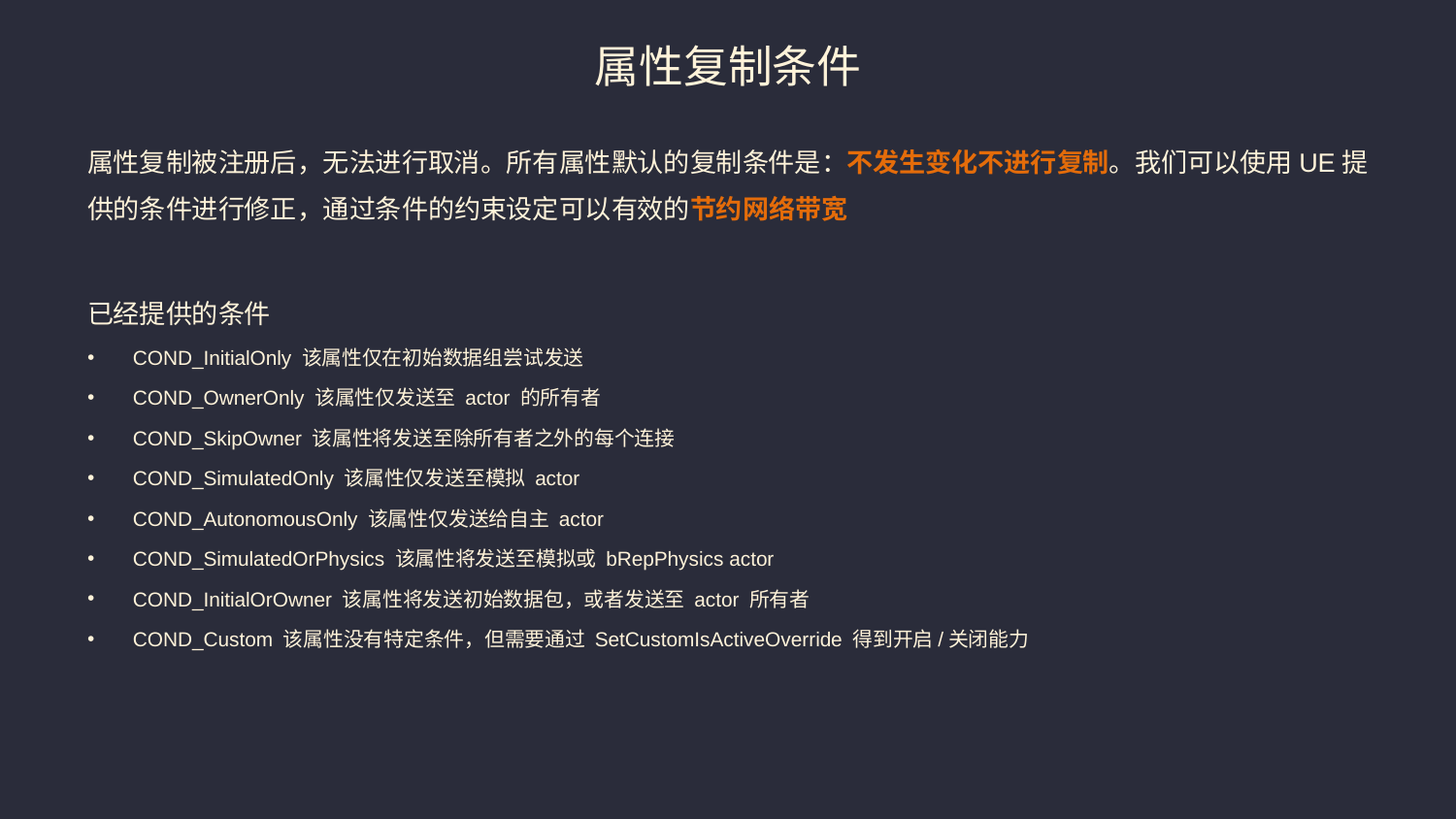

# 属性复制条件
属性复制被注册后，无法进行取消。所有属性默认的复制条件是：不发生变化不进行复制。我们可以使用UE提供的条件进行修正，通过条件的约束设定可以有效的节约网络带宽

已经提供的条件
COND_InitialOnly 该属性仅在初始数据组尝试发送
COND_OwnerOnly 该属性仅发送至 actor 的所有者
COND_SkipOwner 该属性将发送至除所有者之外的每个连接
COND_SimulatedOnly 该属性仅发送至模拟 actor
COND_AutonomousOnly 该属性仅发送给自主 actor
COND_SimulatedOrPhysics 该属性将发送至模拟或 bRepPhysics actor
COND_InitialOrOwner 该属性将发送初始数据包，或者发送至 actor 所有者
COND_Custom 该属性没有特定条件，但需要通过 SetCustomIsActiveOverride 得到开启/关闭能力